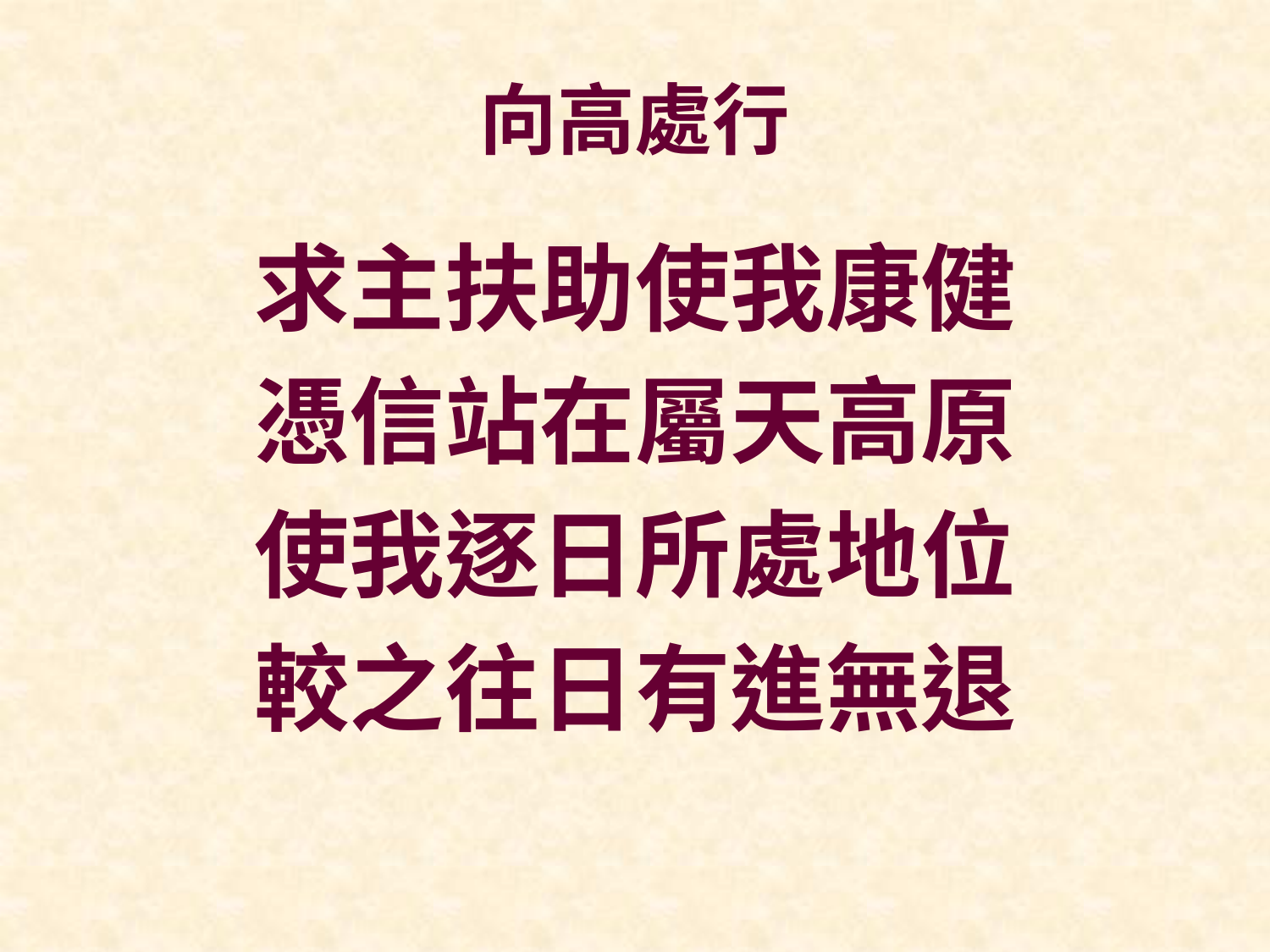

# 向高處行
求主扶助使我康健
憑信站在屬天高原
使我逐日所處地位
較之往日有進無退